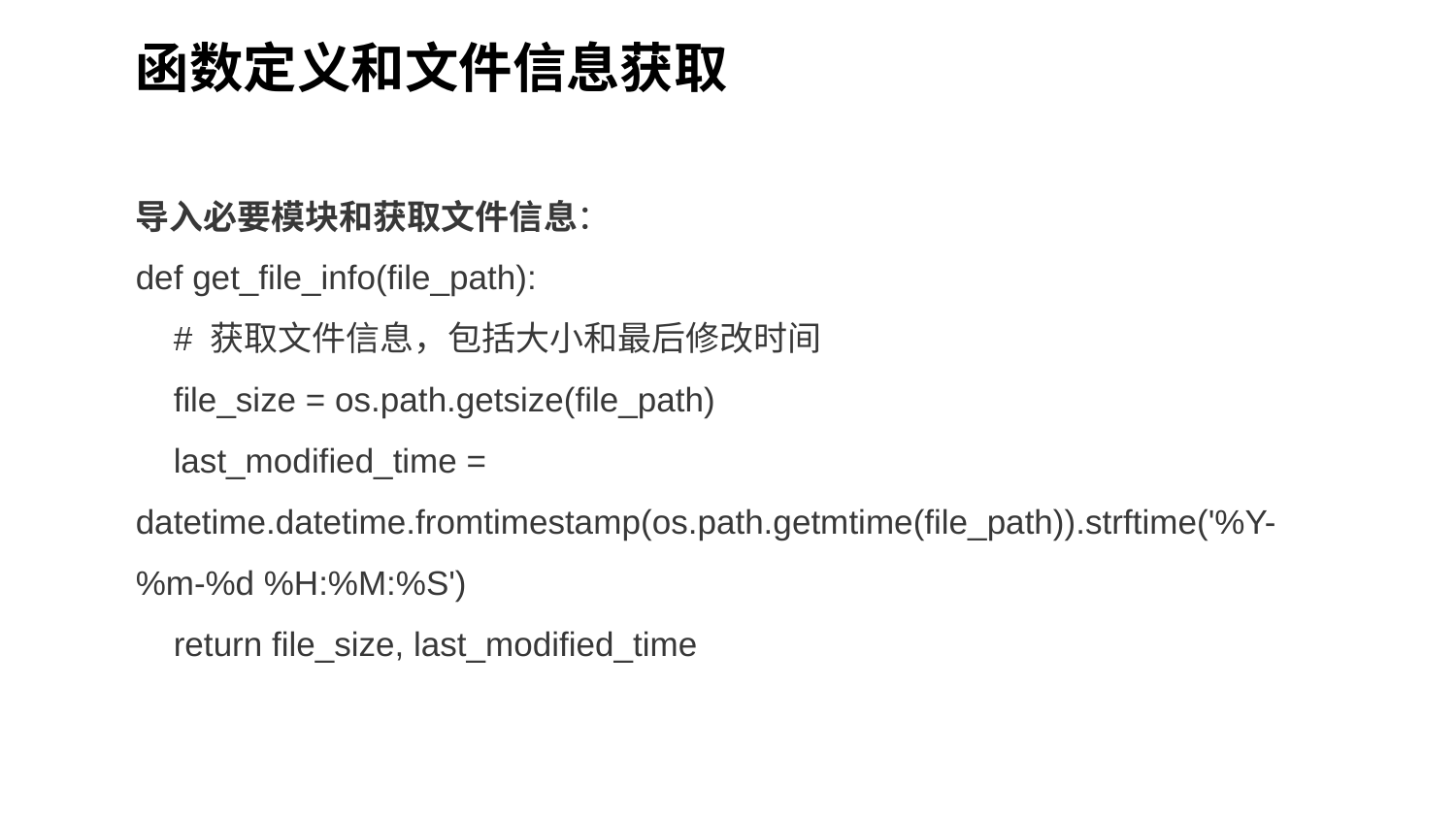

函数定义和文件信息获取
导入必要模块和获取文件信息：
def get_file_info(file_path):
    # 获取文件信息，包括大小和最后修改时间
    file_size = os.path.getsize(file_path)
    last_modified_time = datetime.datetime.fromtimestamp(os.path.getmtime(file_path)).strftime('%Y-%m-%d %H:%M:%S')
    return file_size, last_modified_time